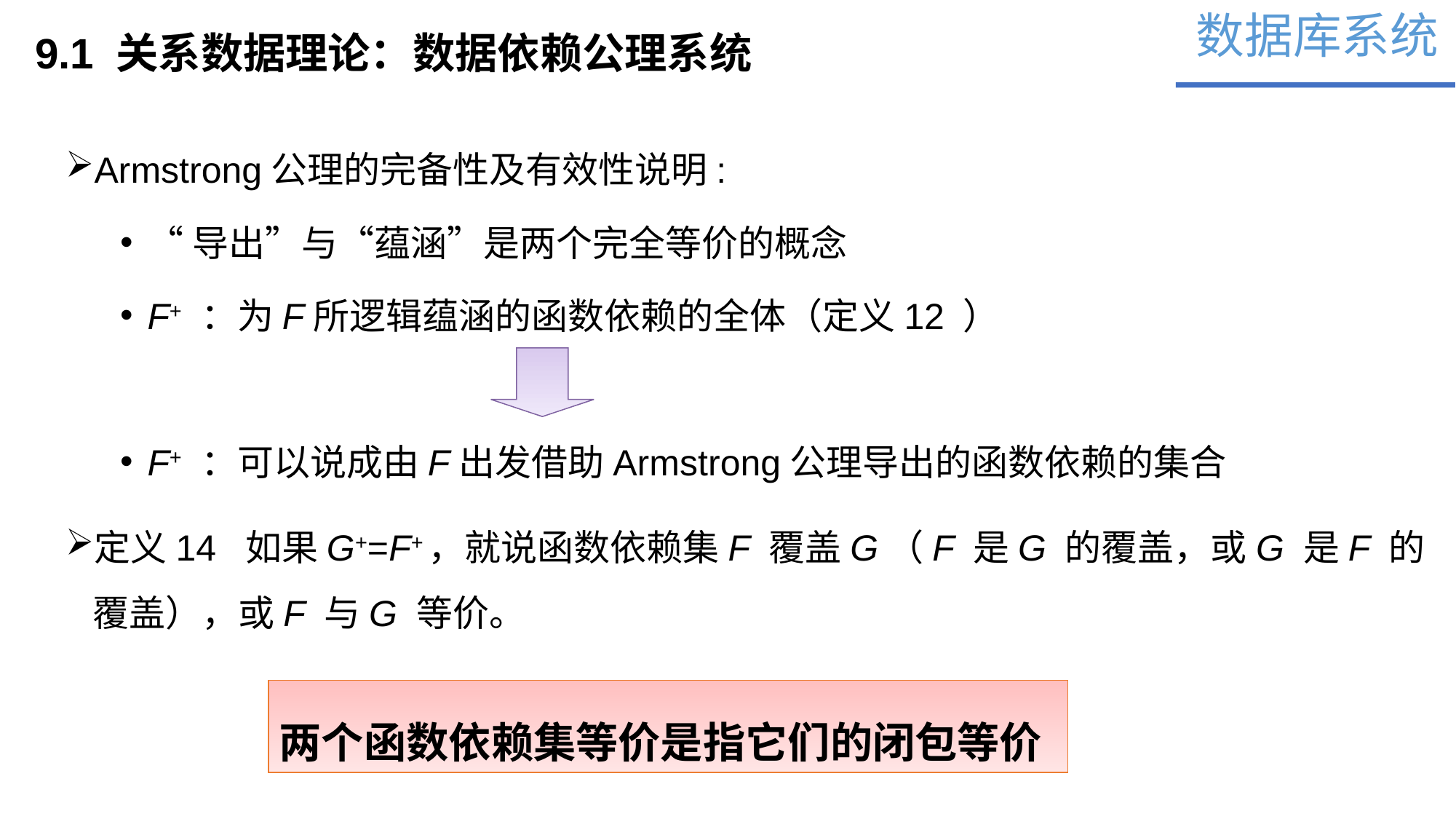

数据库系统
9.1 关系数据理论：数据依赖公理系统

Armstrong公理的完备性及有效性说明:
“导出”与“蕴涵”是两个完全等价的概念
F+ ：为F所逻辑蕴涵的函数依赖的全体（定义12 ）

F+ ：可以说成由F出发借助Armstrong公理导出的函数依赖的集合

定义14  如果G+=F+，就说函数依赖集F 覆盖G（F 是G 的覆盖，或G 是F 的覆盖），或F 与G 等价。
两个函数依赖集等价是指它们的闭包等价